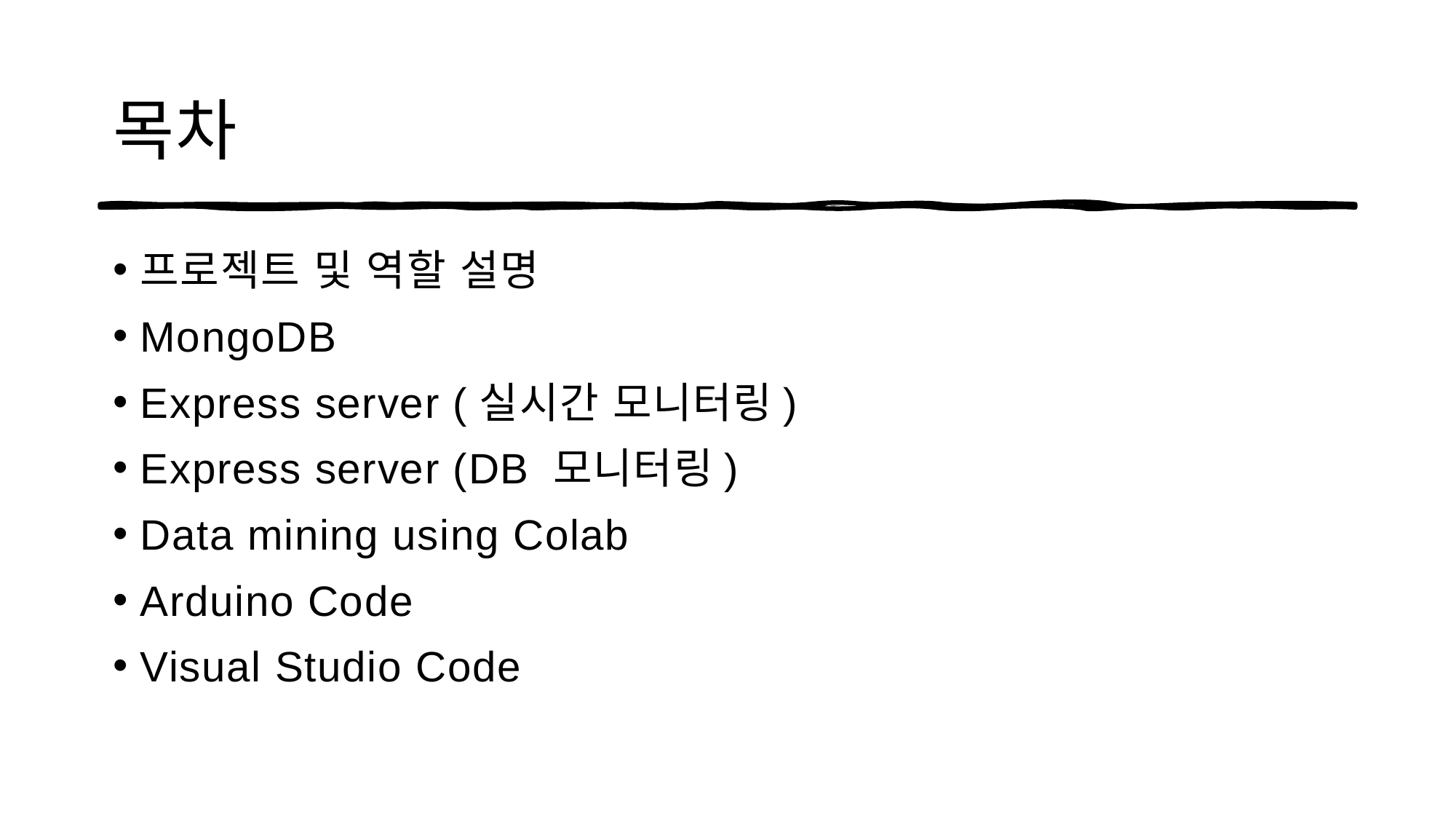

# 목차
프로젝트 및 역할 설명
MongoDB
Express server (실시간 모니터링)
Express server (DB 모니터링)
Data mining using Colab
Arduino Code
Visual Studio Code